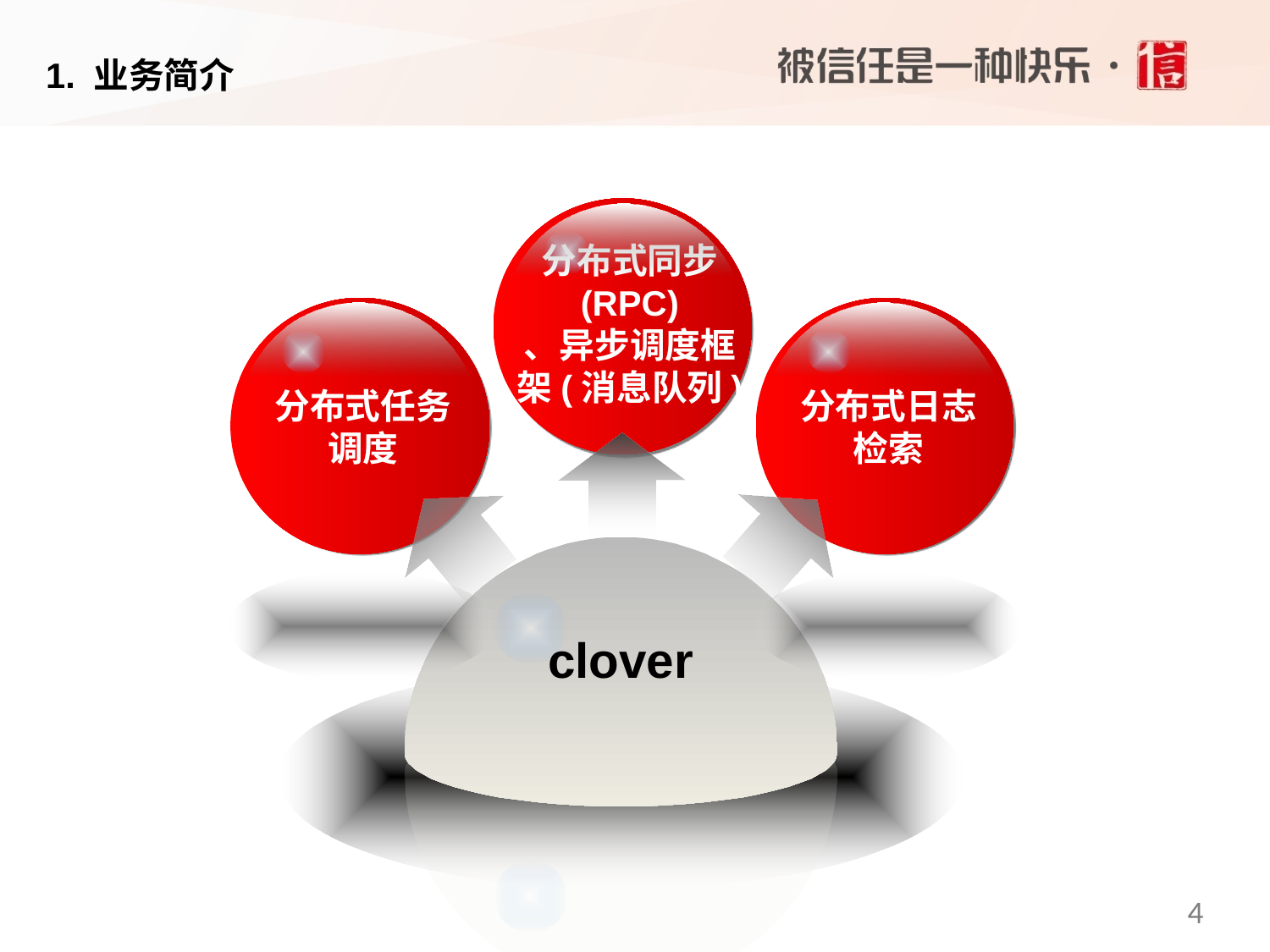

1. 业务简介

分布式同步
(RPC)
、异步调度框架(消息队列)

分布式任务调度
分布式日志检索

clover